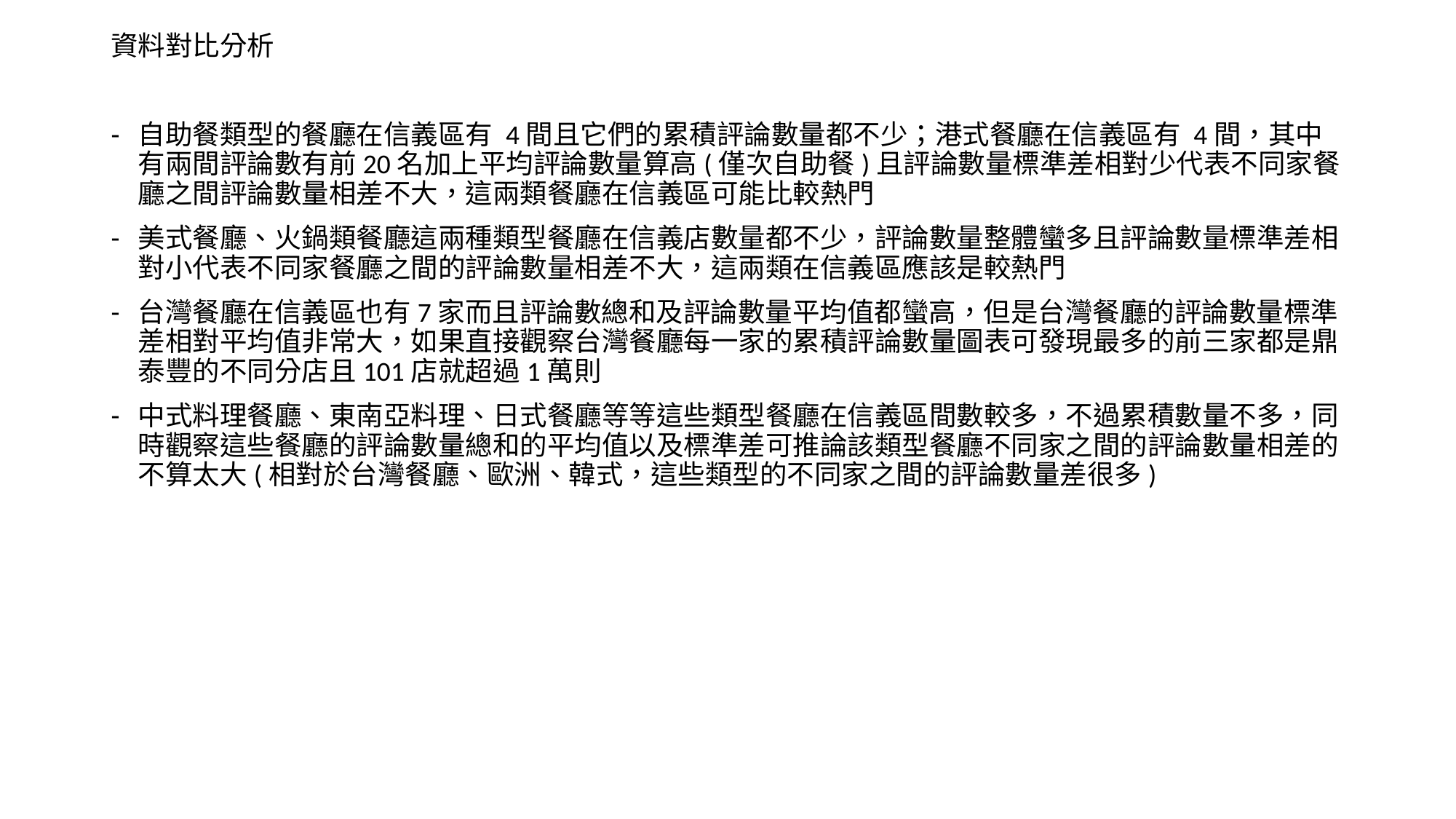

資料對比分析

自助餐類型的餐廳在信義區有 4間且它們的累積評論數量都不少；港式餐廳在信義區有 4間，其中有兩間評論數有前20名加上平均評論數量算高(僅次自助餐)且評論數量標準差相對少代表不同家餐廳之間評論數量相差不大，這兩類餐廳在信義區可能比較熱門
美式餐廳、火鍋類餐廳這兩種類型餐廳在信義店數量都不少，評論數量整體蠻多且評論數量標準差相對小代表不同家餐廳之間的評論數量相差不大，這兩類在信義區應該是較熱門
台灣餐廳在信義區也有7家而且評論數總和及評論數量平均值都蠻高，但是台灣餐廳的評論數量標準差相對平均值非常大，如果直接觀察台灣餐廳每一家的累積評論數量圖表可發現最多的前三家都是鼎泰豐的不同分店且101店就超過1萬則
中式料理餐廳、東南亞料理、日式餐廳等等這些類型餐廳在信義區間數較多，不過累積數量不多，同時觀察這些餐廳的評論數量總和的平均值以及標準差可推論該類型餐廳不同家之間的評論數量相差的不算太大(相對於台灣餐廳、歐洲、韓式，這些類型的不同家之間的評論數量差很多)